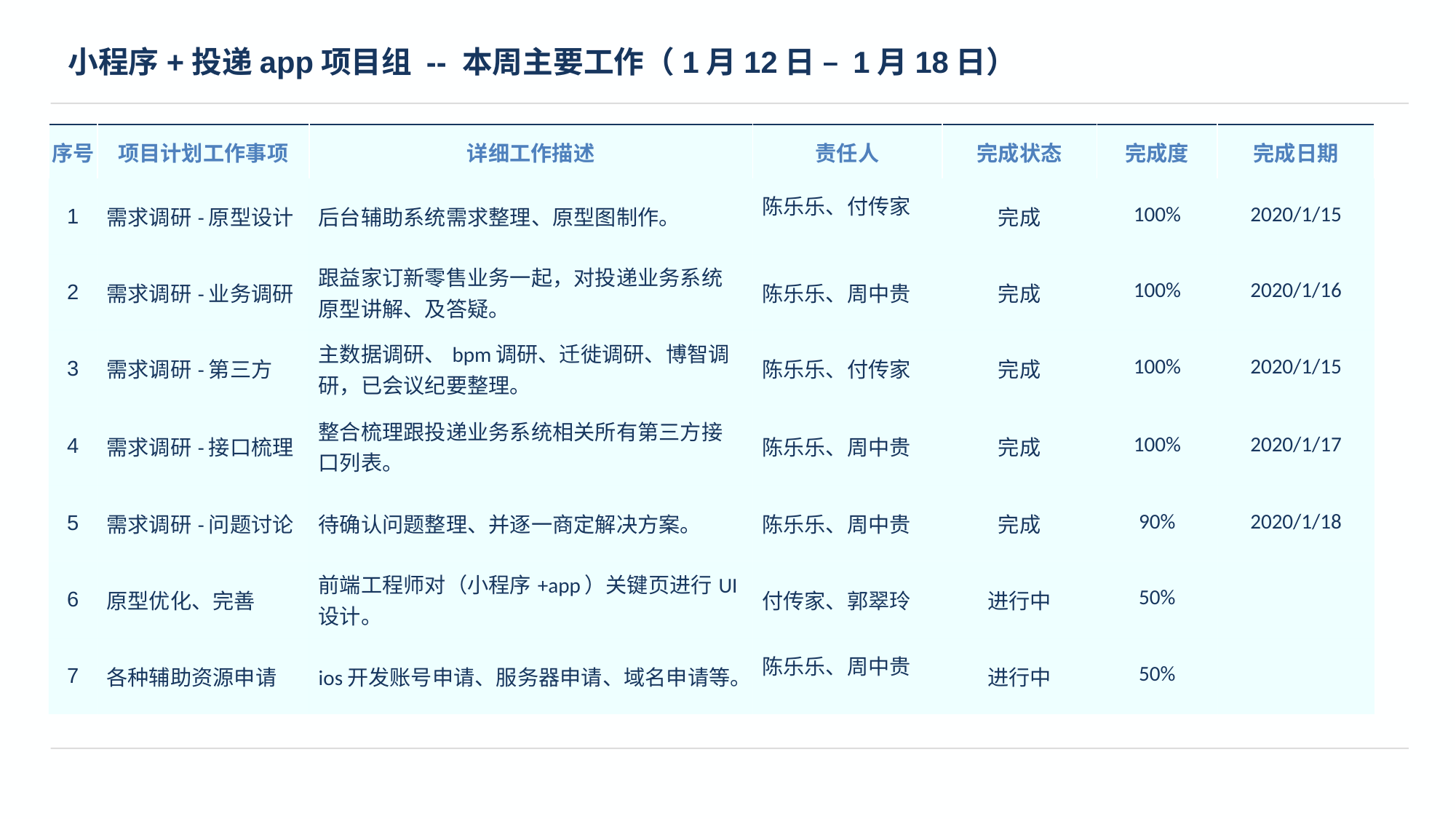

# 小程序+投递app项目组 -- 本周主要工作（1月12日 – 1月18日）
| 序号 | 项目计划工作事项 | 详细工作描述 | 责任人 | 完成状态 | 完成度 | 完成日期 |
| --- | --- | --- | --- | --- | --- | --- |
| 1 | 需求调研-原型设计 | 后台辅助系统需求整理、原型图制作。 | 陈乐乐、付传家 | 完成 | 100% | 2020/1/15 |
| 2 | 需求调研-业务调研 | 跟益家订新零售业务一起，对投递业务系统原型讲解、及答疑。 | 陈乐乐、周中贵 | 完成 | 100% | 2020/1/16 |
| 3 | 需求调研-第三方 | 主数据调研、bpm调研、迁徙调研、博智调研，已会议纪要整理。 | 陈乐乐、付传家 | 完成 | 100% | 2020/1/15 |
| 4 | 需求调研-接口梳理 | 整合梳理跟投递业务系统相关所有第三方接口列表。 | 陈乐乐、周中贵 | 完成 | 100% | 2020/1/17 |
| 5 | 需求调研-问题讨论 | 待确认问题整理、并逐一商定解决方案。 | 陈乐乐、周中贵 | 完成 | 90% | 2020/1/18 |
| 6 | 原型优化、完善 | 前端工程师对（小程序+app）关键页进行UI设计。 | 付传家、郭翠玲 | 进行中 | 50% |  |
| 7 | 各种辅助资源申请 | ios开发账号申请、服务器申请、域名申请等。 | 陈乐乐、周中贵 | 进行中 | 50% |  |